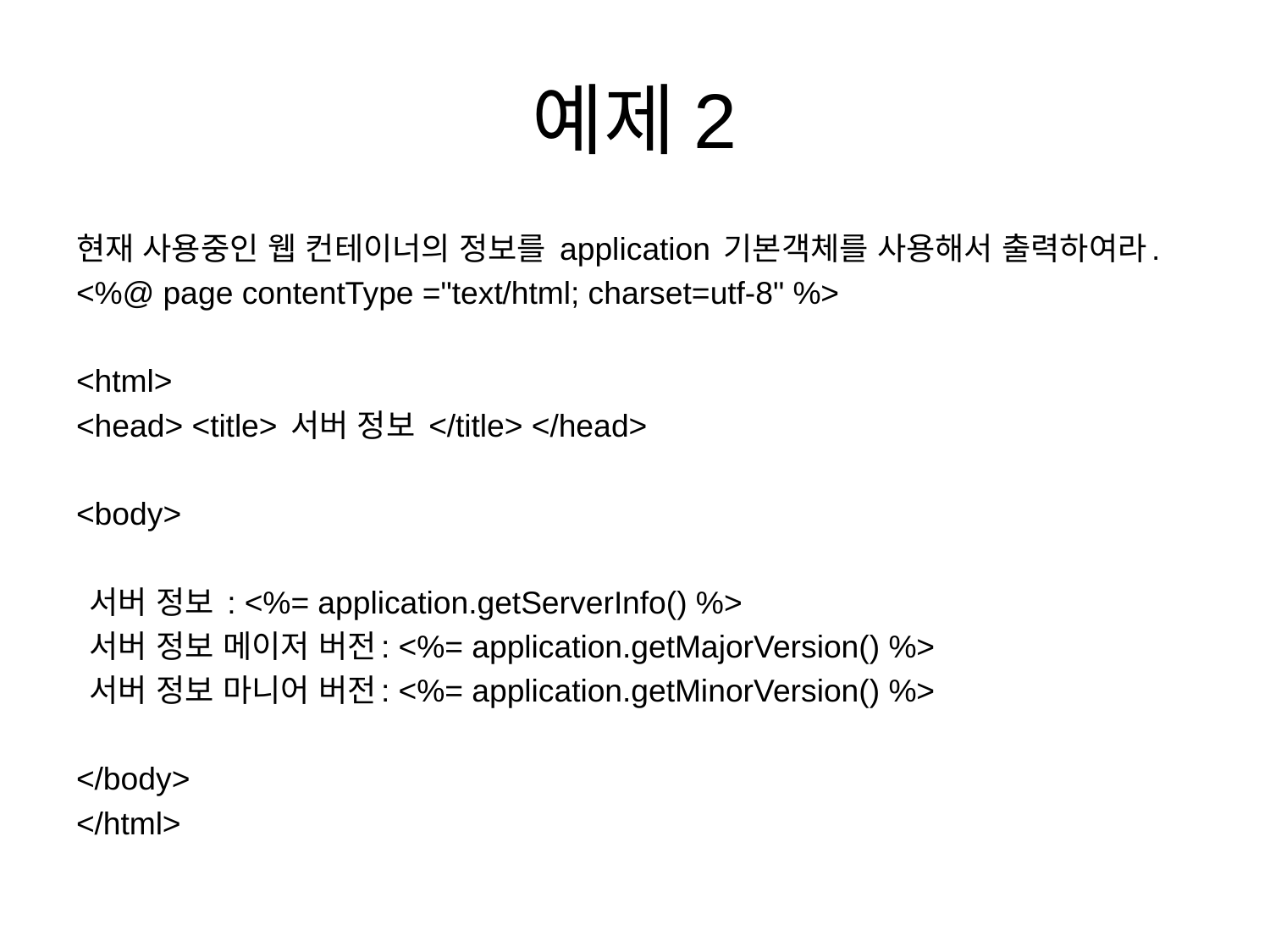

# 예제2
현재 사용중인 웹 컨테이너의 정보를 application 기본객체를 사용해서 출력하여라.
<%@ page contentType ="text/html; charset=utf-8" %>

<html>
<head> <title> 서버 정보 </title> </head>

<body>

 서버 정보 : <%= application.getServerInfo() %>
 서버 정보 메이저 버전: <%= application.getMajorVersion() %>
 서버 정보 마니어 버전: <%= application.getMinorVersion() %>

</body>
</html>